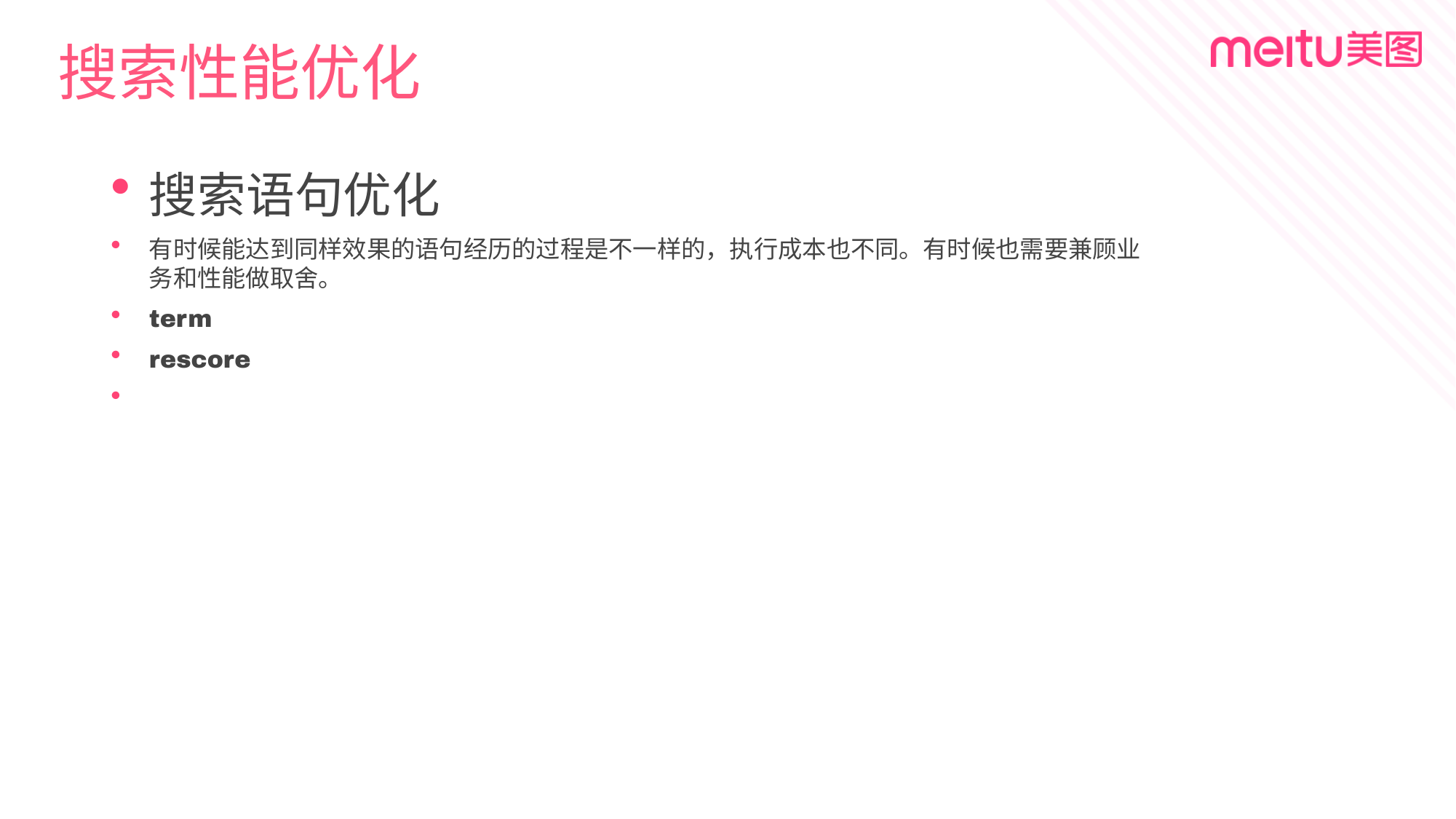

# 搜索性能优化
搜索语句优化
有时候能达到同样效果的语句经历的过程是不一样的，执行成本也不同。有时候也需要兼顾业务和性能做取舍。
term
rescore